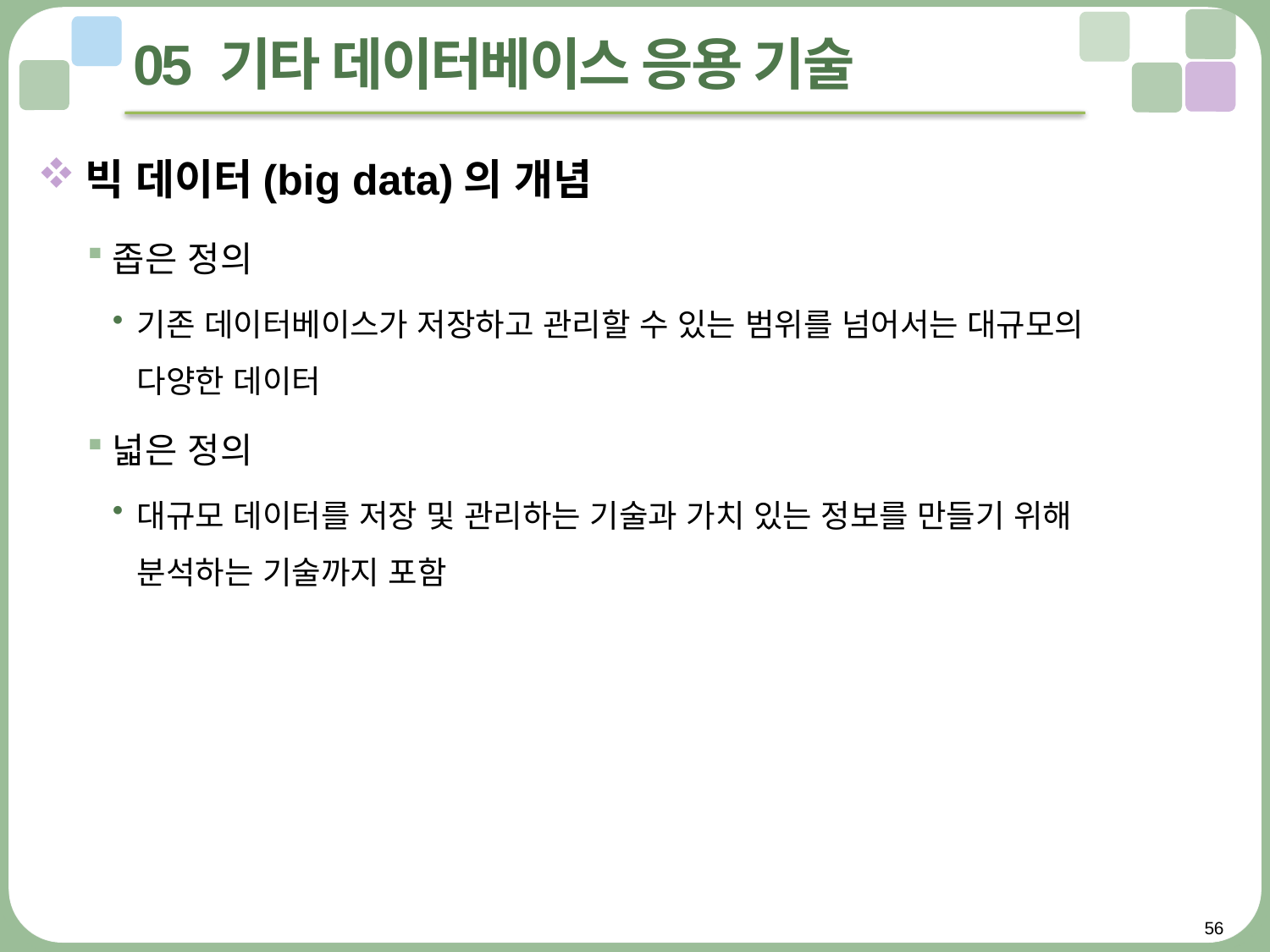

# 05 기타 데이터베이스 응용 기술
빅 데이터(big data)의 개념
좁은 정의
기존 데이터베이스가 저장하고 관리할 수 있는 범위를 넘어서는 대규모의
다양한 데이터
넓은 정의
대규모 데이터를 저장 및 관리하는 기술과 가치 있는 정보를 만들기 위해
분석하는 기술까지 포함